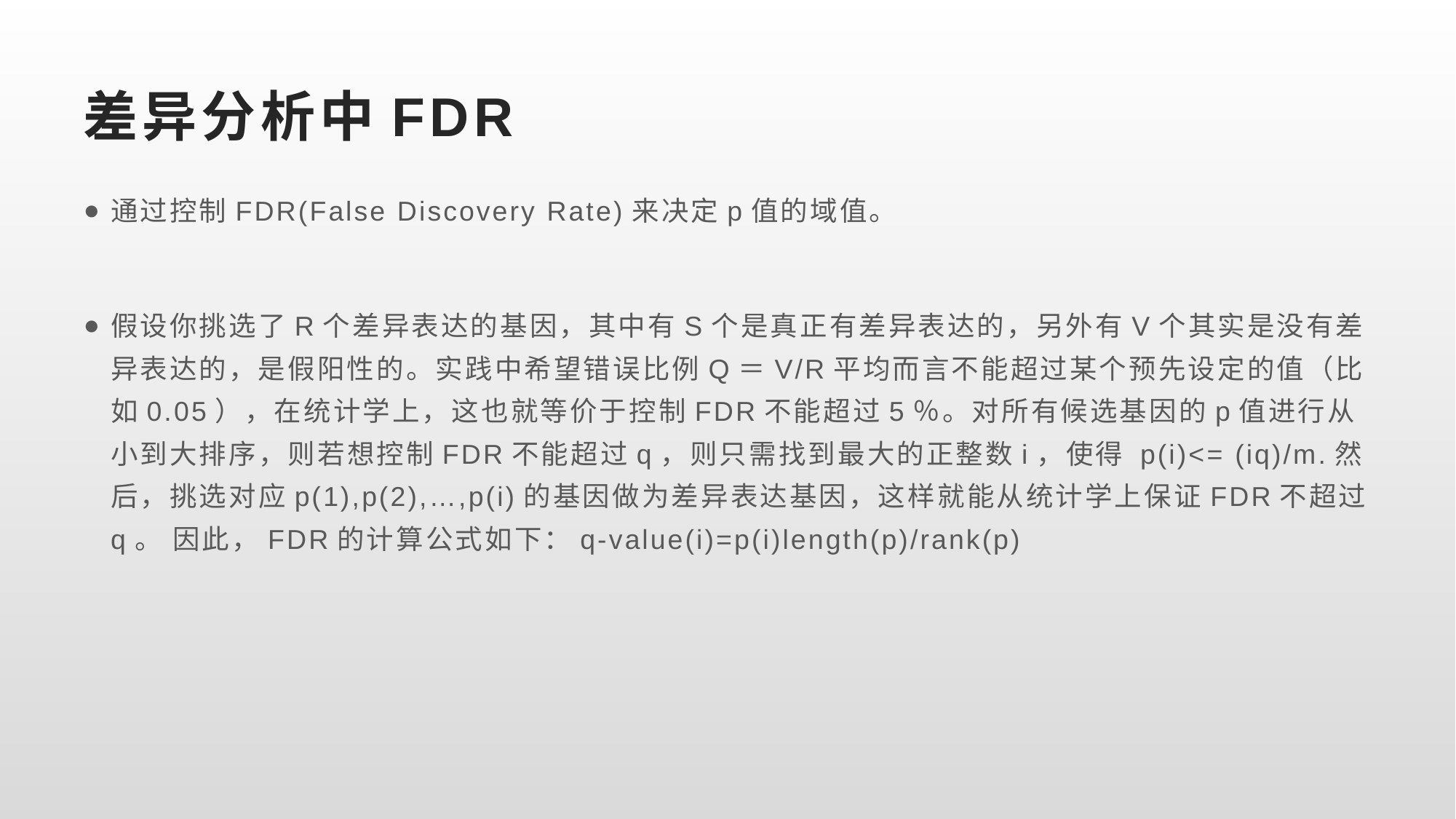

# 差异分析中FDR
通过控制FDR(False Discovery Rate)来决定p值的域值。

假设你挑选了R个差异表达的基因，其中有S个是真正有差异表达的，另外有V个其实是没有差异表达的，是假阳性的。实践中希望错误比例Q＝V/R平均而言不能超过某个预先设定的值（比如0.05），在统计学上，这也就等价于控制FDR不能超过5％。对所有候选基因的p值进行从小到大排序，则若想控制FDR不能超过q，则只需找到最大的正整数i，使得 p(i)<= (iq)/m.然后，挑选对应p(1),p(2),…,p(i)的基因做为差异表达基因，这样就能从统计学上保证FDR不超过q。 因此，FDR的计算公式如下：q-value(i)=p(i)length(p)/rank(p)